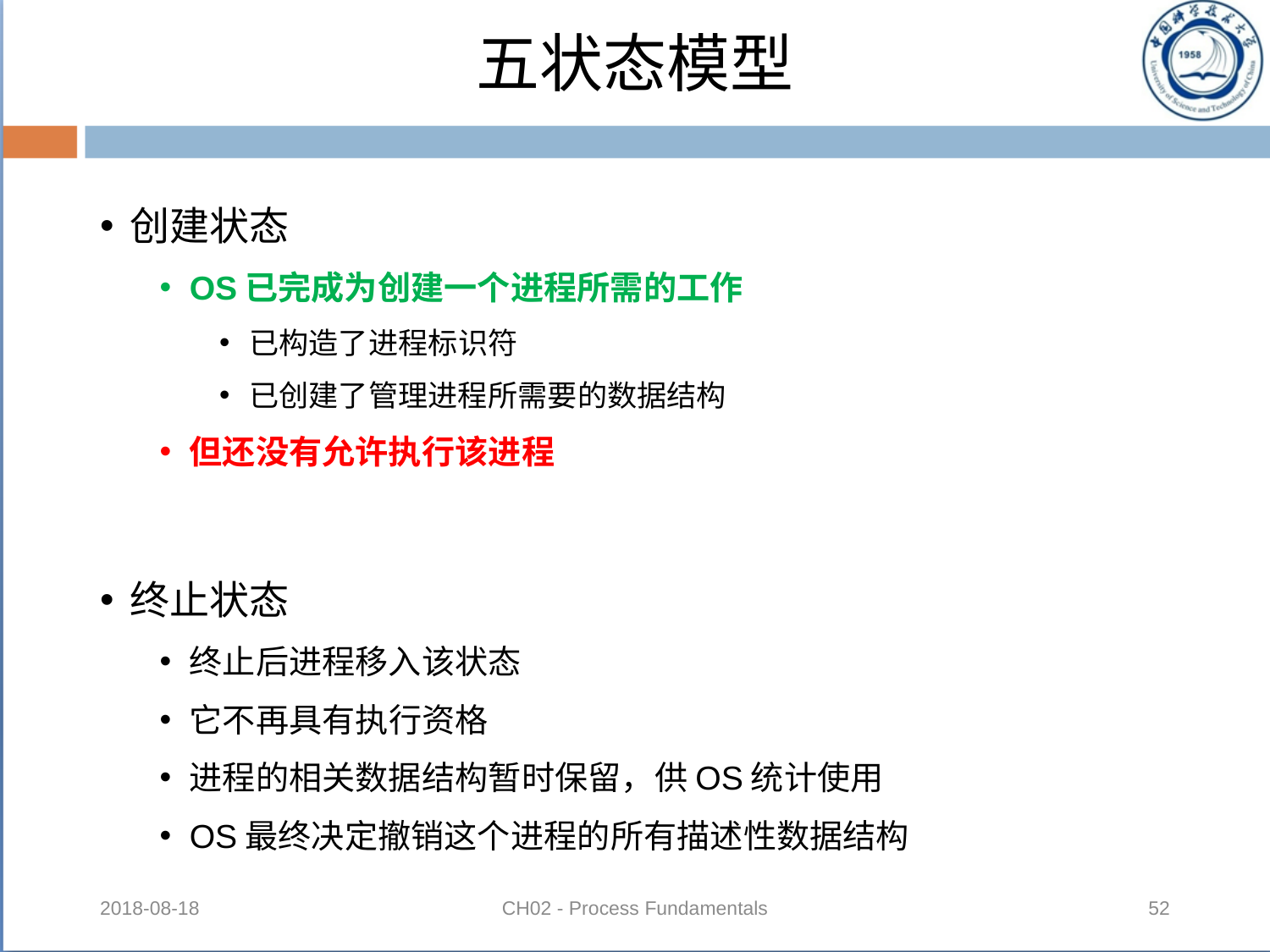

# 五状态模型
创建状态
OS已完成为创建一个进程所需的工作
已构造了进程标识符
已创建了管理进程所需要的数据结构
但还没有允许执行该进程

终止状态
终止后进程移入该状态
它不再具有执行资格
进程的相关数据结构暂时保留，供OS统计使用
OS最终决定撤销这个进程的所有描述性数据结构
2018-08-18
CH02 - Process Fundamentals
52